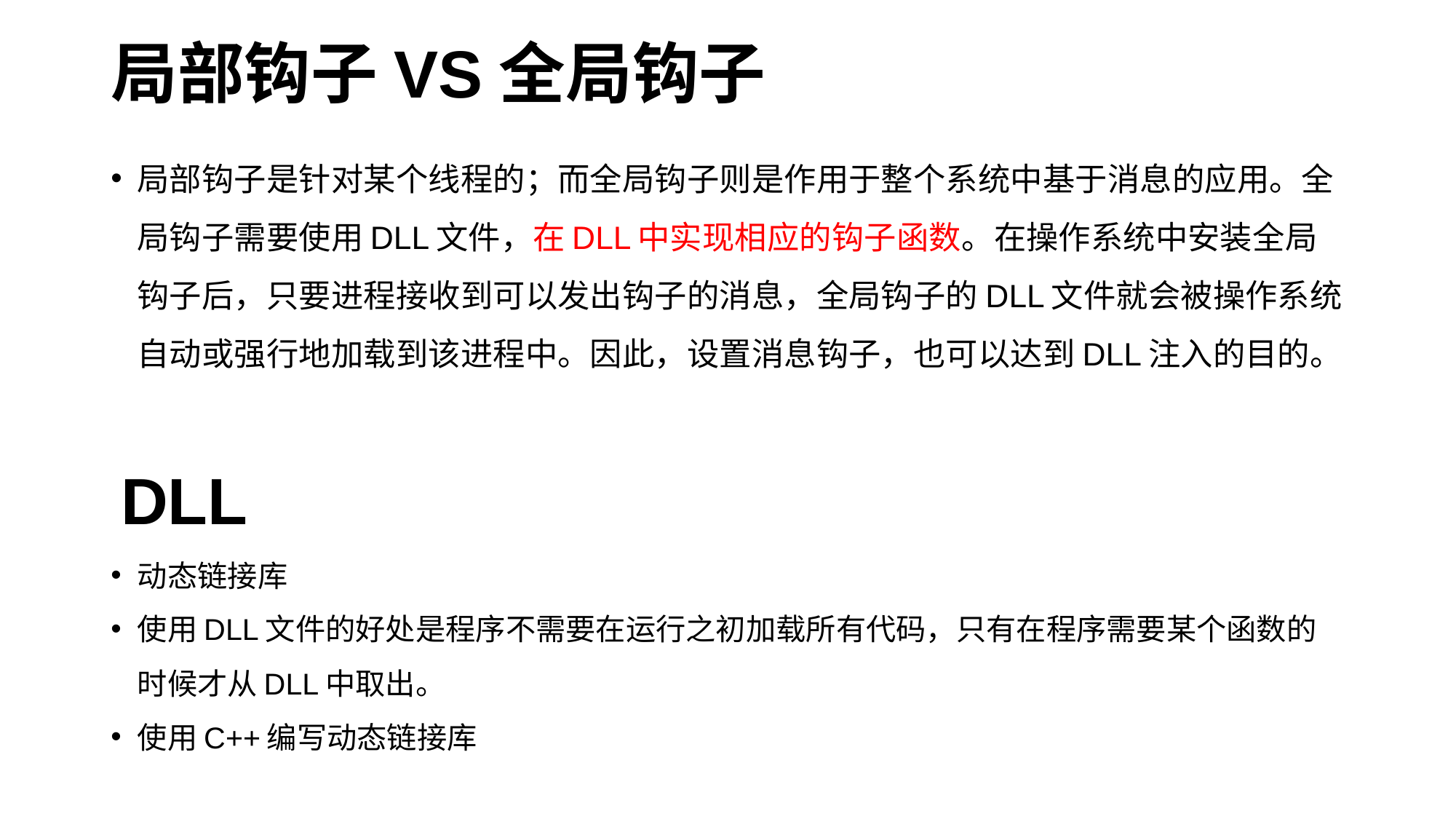

# 局部钩子VS全局钩子
局部钩子是针对某个线程的；而全局钩子则是作用于整个系统中基于消息的应用。全局钩子需要使用DLL文件，在DLL中实现相应的钩子函数。在操作系统中安装全局钩子后，只要进程接收到可以发出钩子的消息，全局钩子的DLL文件就会被操作系统自动或强行地加载到该进程中。因此，设置消息钩子，也可以达到DLL注入的目的。
DLL
动态链接库
使用DLL文件的好处是程序不需要在运行之初加载所有代码，只有在程序需要某个函数的时候才从DLL中取出。
使用C++编写动态链接库